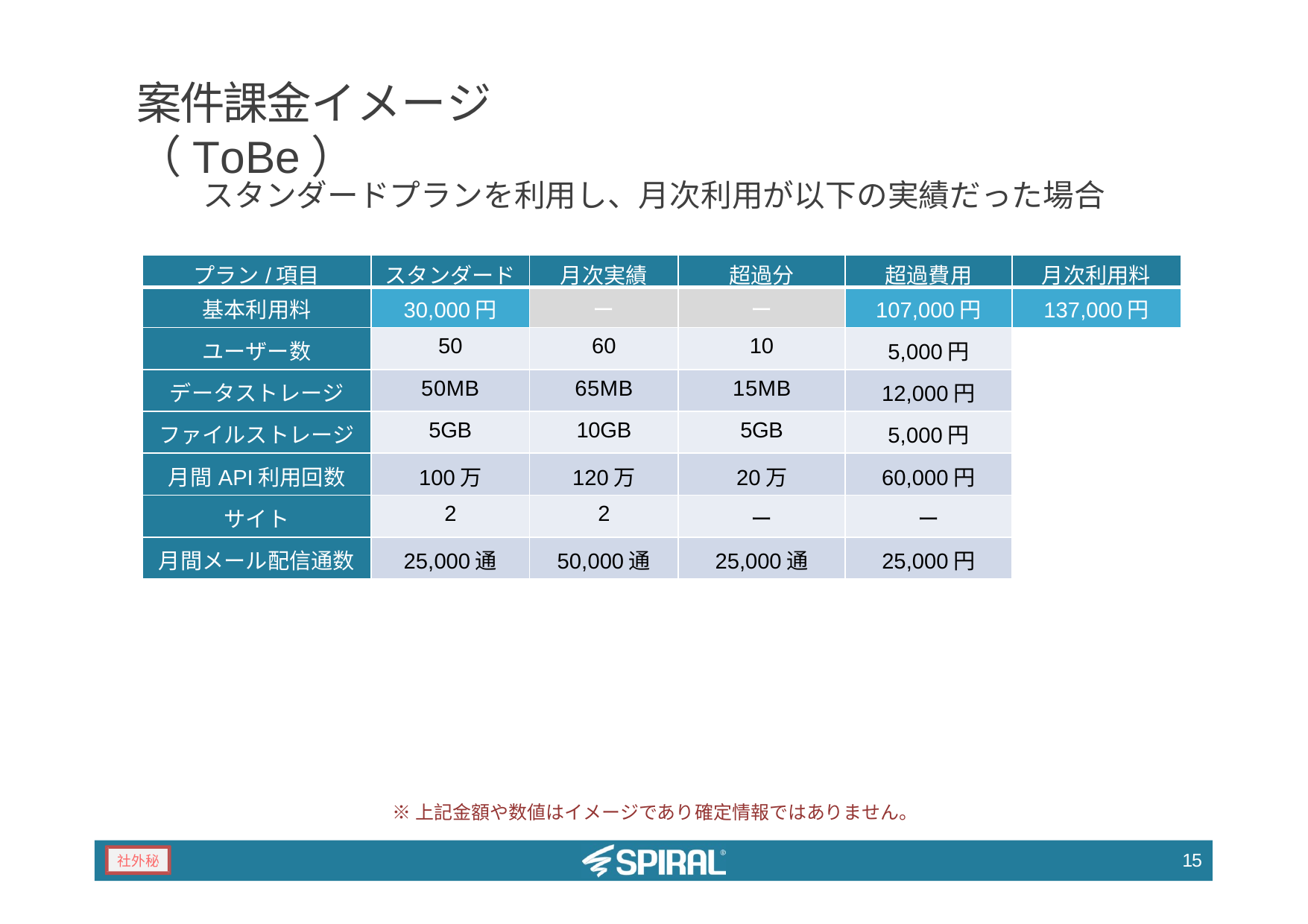

# 案件課金イメージ（ToBe）
スタンダードプランを利用し、月次利用が以下の実績だった場合
| プラン/項目 | スタンダード | 月次実績 | 超過分 | 超過費用 | 月次利用料 |
| --- | --- | --- | --- | --- | --- |
| 基本利用料 | 30,000円 | ー | ー | 107,000円 | 137,000円 |
| ユーザー数 | 50 | 60 | 10 | 5,000円 |  |
| データストレージ | 50MB | 65MB | 15MB | 12,000円 |  |
| ファイルストレージ | 5GB | 10GB | 5GB | 5,000円 |  |
| 月間API利用回数 | 100万 | 120万 | 20万 | 60,000円 |  |
| サイト | 2 | 2 | ー | ー |  |
| 月間メール配信通数 | 25,000通 | 50,000通 | 25,000通 | 25,000円 |  |
※上記金額や数値はイメージであり確定情報ではありません。
15
社外秘